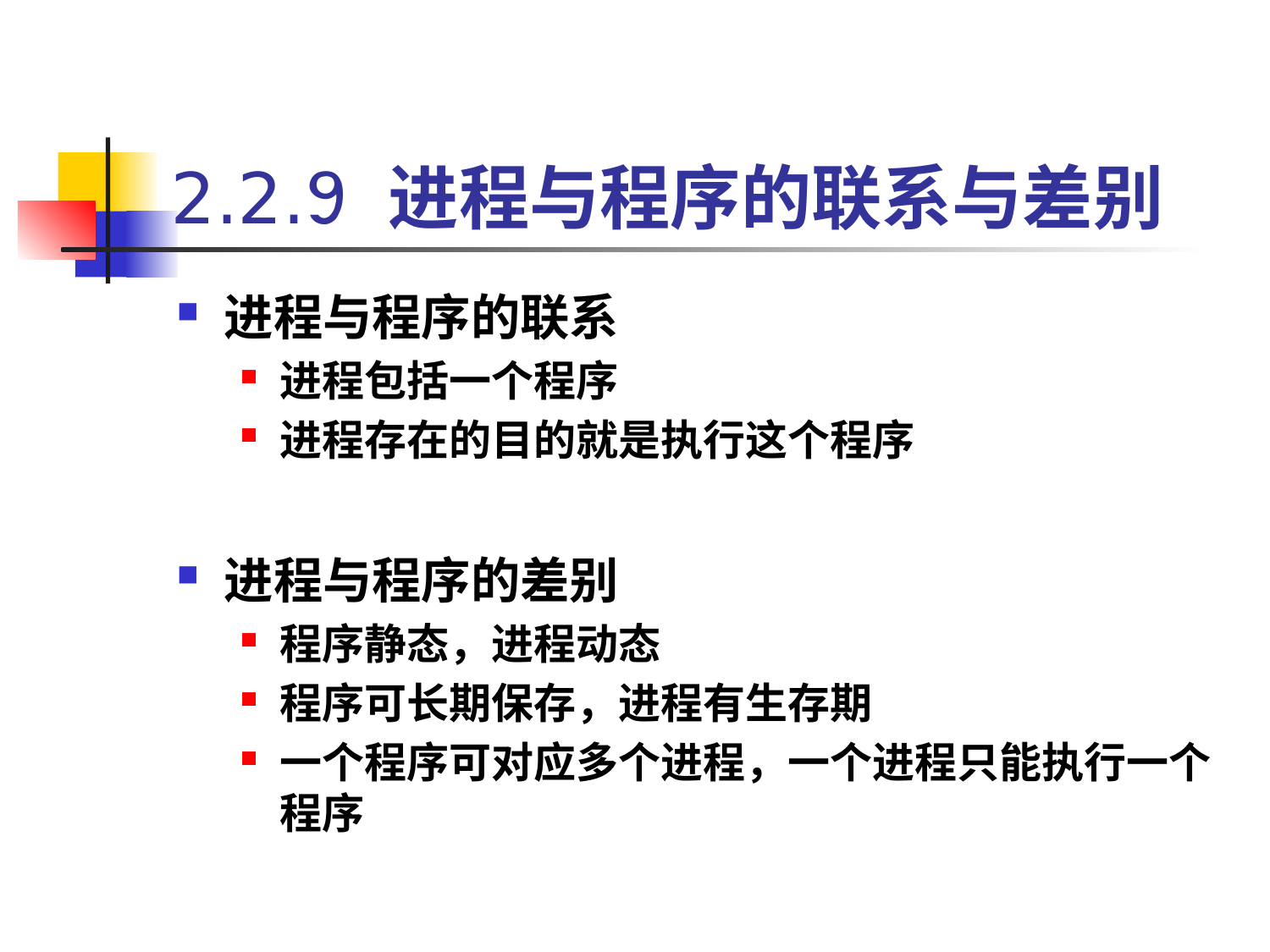

# 2.2.9 进程与程序的联系与差别
进程与程序的联系
进程包括一个程序
进程存在的目的就是执行这个程序

进程与程序的差别
程序静态，进程动态
程序可长期保存，进程有生存期
一个程序可对应多个进程，一个进程只能执行一个程序